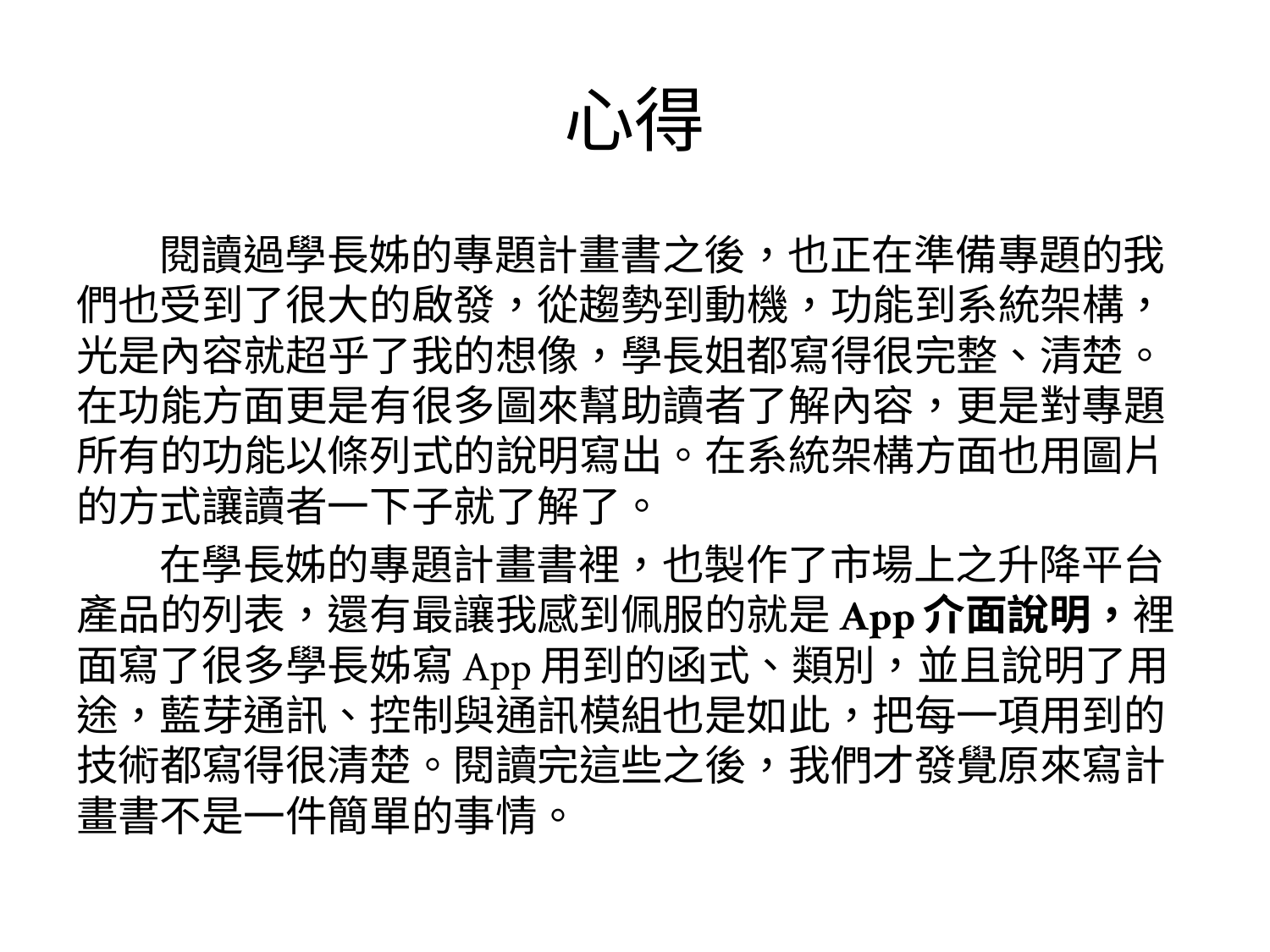

# 心得
        閱讀過學長姊的專題計畫書之後，也正在準備專題的我們也受到了很大的啟發，從趨勢到動機，功能到系統架構，光是內容就超乎了我的想像，學長姐都寫得很完整、清楚。在功能方面更是有很多圖來幫助讀者了解內容，更是對專題所有的功能以條列式的說明寫出。在系統架構方面也用圖片的方式讓讀者一下子就了解了。
        在學長姊的專題計畫書裡，也製作了市場上之升降平台產品的列表，還有最讓我感到佩服的就是App介面說明，裡面寫了很多學長姊寫App用到的函式、類別，並且說明了用途，藍芽通訊、控制與通訊模組也是如此，把每一項用到的技術都寫得很清楚。閱讀完這些之後，我們才發覺原來寫計畫書不是一件簡單的事情。